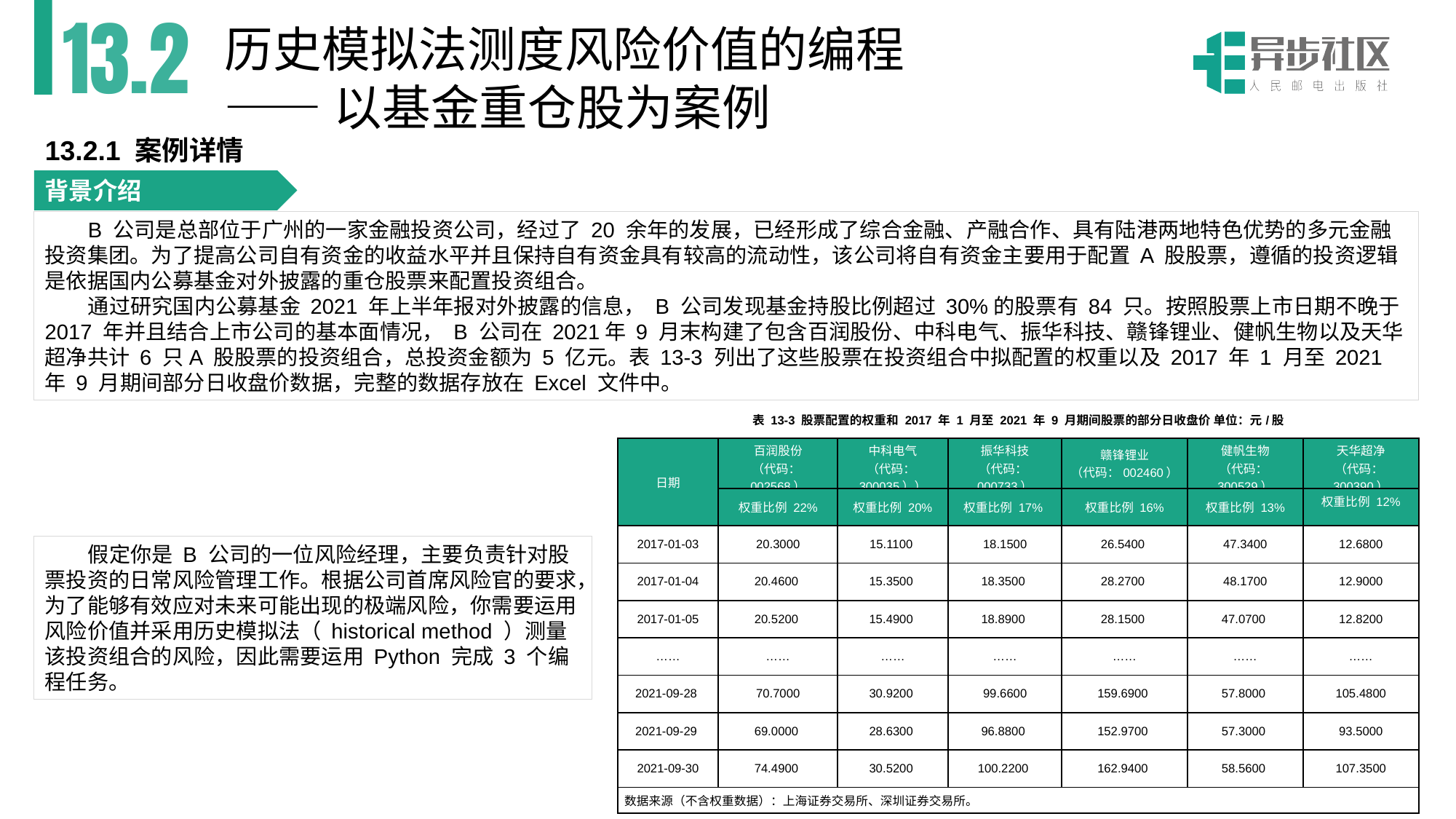

13.2
历史模拟法测度风险价值的编程
——以基金重仓股为案例
13.2.1 案例详情
背景介绍
B 公司是总部位于广州的一家金融投资公司，经过了 20 余年的发展，已经形成了综合金融、产融合作、具有陆港两地特色优势的多元金融投资集团。为了提高公司自有资金的收益水平并且保持自有资金具有较高的流动性，该公司将自有资金主要用于配置 A 股股票，遵循的投资逻辑是依据国内公募基金对外披露的重仓股票来配置投资组合。
通过研究国内公募基金 2021 年上半年报对外披露的信息， B 公司发现基金持股比例超过 30%的股票有 84 只。按照股票上市日期不晚于 2017 年并且结合上市公司的基本面情况， B 公司在 2021年 9 月末构建了包含百润股份、中科电气、振华科技、赣锋锂业、健帆生物以及天华超净共计 6 只A 股股票的投资组合，总投资金额为 5 亿元。表 13-3 列出了这些股票在投资组合中拟配置的权重以及 2017 年 1 月至 2021 年 9 月期间部分日收盘价数据，完整的数据存放在 Excel 文件中。
| 表 13-3 股票配置的权重和 2017 年 1 月至 2021 年 9 月期间股票的部分日收盘价 单位：元/股 |  |  |  |  |  |  |
| --- | --- | --- | --- | --- | --- | --- |
| 日期 | 百润股份 （代码：002568） | 中科电气 （代码：300035）） | 振华科技 （代码：000733） | 赣锋锂业 （代码：002460） | 健帆生物 （代码：300529） | 天华超净 （代码：300390） |
|  | 权重比例 22% | 权重比例 20% | 权重比例 17% | 权重比例 16% | 权重比例 13% | 权重比例 12% |
| 2017-01-03 | 20.3000 | 15.1100 | 18.1500 | 26.5400 | 47.3400 | 12.6800 |
| 2017-01-04 | 20.4600 | 15.3500 | 18.3500 | 28.2700 | 48.1700 | 12.9000 |
| 2017-01-05 | 20.5200 | 15.4900 | 18.8900 | 28.1500 | 47.0700 | 12.8200 |
| …… | …… | …… | …… | …… | …… | …… |
| 2021-09-28 | 70.7000 | 30.9200 | 99.6600 | 159.6900 | 57.8000 | 105.4800 |
| 2021-09-29 | 69.0000 | 28.6300 | 96.8800 | 152.9700 | 57.3000 | 93.5000 |
| 2021-09-30 | 74.4900 | 30.5200 | 100.2200 | 162.9400 | 58.5600 | 107.3500 |
| 数据来源（不含权重数据）：上海证券交易所、深圳证券交易所。 | 合计 |  | 22 个 |  |  |  |
假定你是 B 公司的一位风险经理，主要负责针对股票投资的日常风险管理工作。根据公司首席风险官的要求，为了能够有效应对未来可能出现的极端风险，你需要运用风险价值并采用历史模拟法（ historical method ）测量该投资组合的风险，因此需要运用 Python 完成 3 个编程任务。